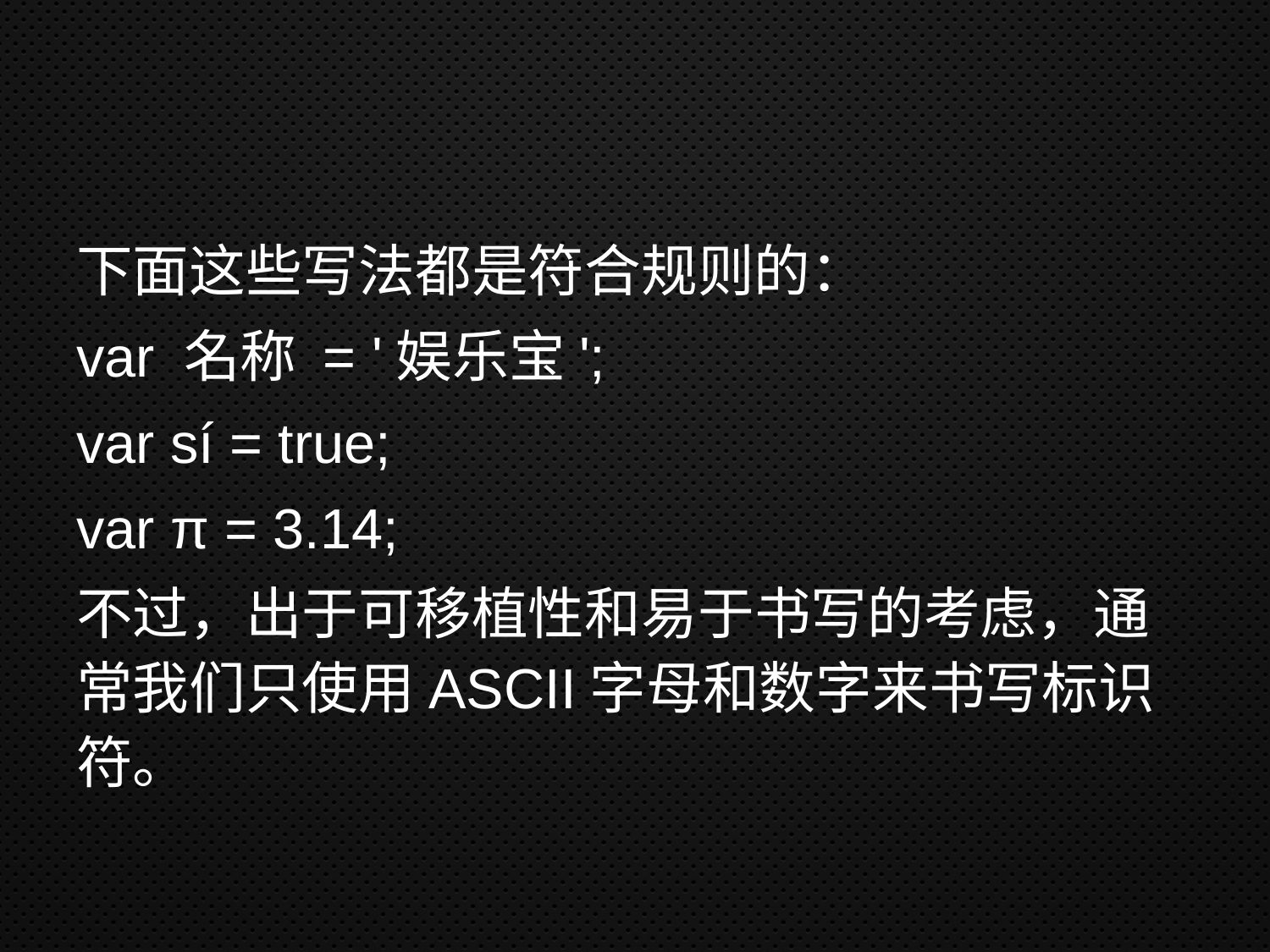

#
下面这些写法都是符合规则的：
var 名称 = '娱乐宝';
var sí = true;
var π = 3.14;
不过，出于可移植性和易于书写的考虑，通常我们只使用ASCII字母和数字来书写标识符。